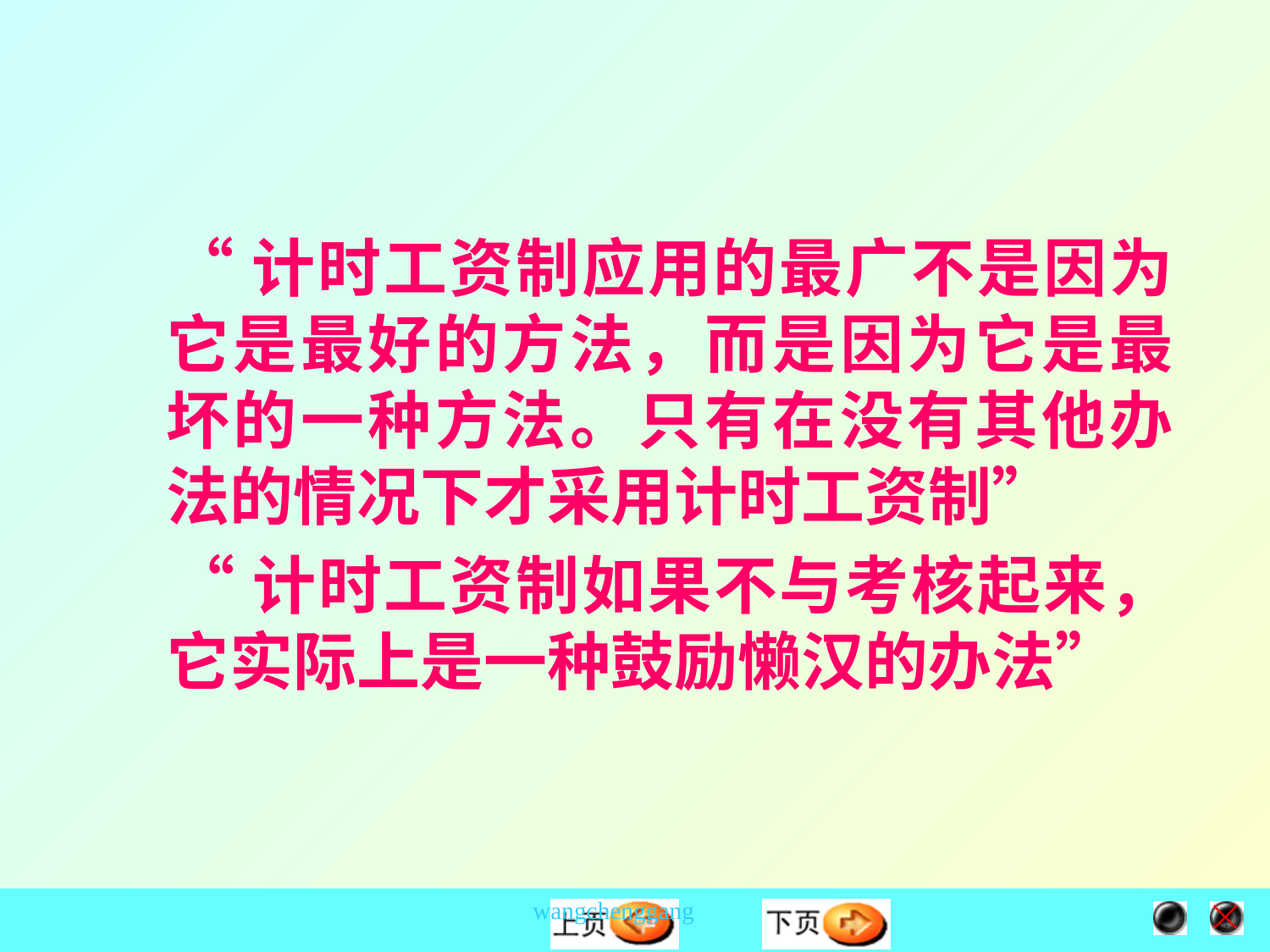

#
   “计时工资制应用的最广不是因为它是最好的方法，而是因为它是最坏的一种方法。只有在没有其他办法的情况下才采用计时工资制”
   “计时工资制如果不与考核起来，它实际上是一种鼓励懒汉的办法”

wangchenggang